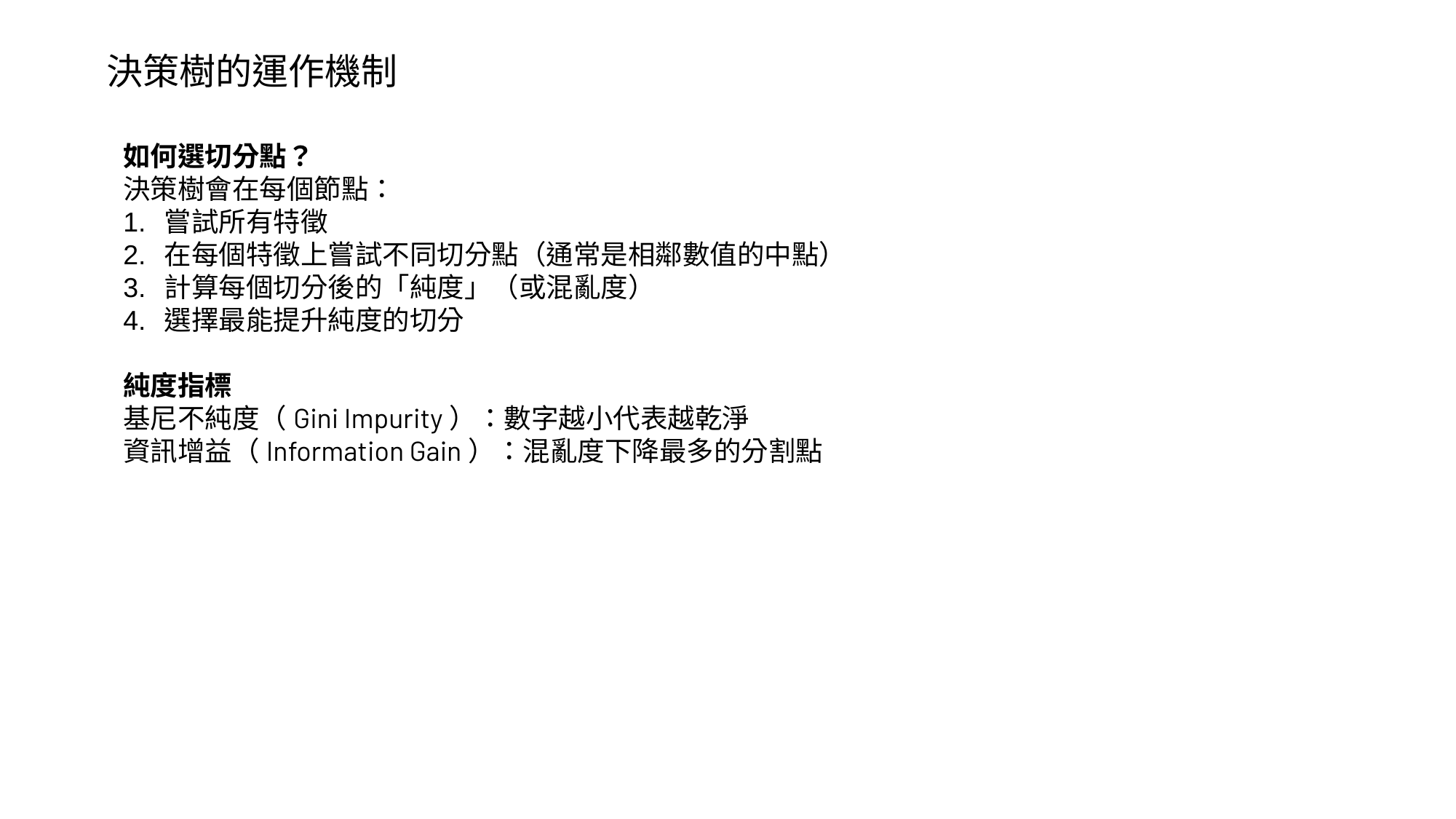

決策樹的運作機制
如何選切分點？
決策樹會在每個節點：
嘗試所有特徵
在每個特徵上嘗試不同切分點（通常是相鄰數值的中點）
計算每個切分後的「純度」（或混亂度）
選擇最能提升純度的切分

純度指標
基尼不純度（Gini Impurity）：數字越小代表越乾淨
資訊增益（Information Gain）：混亂度下降最多的分割點